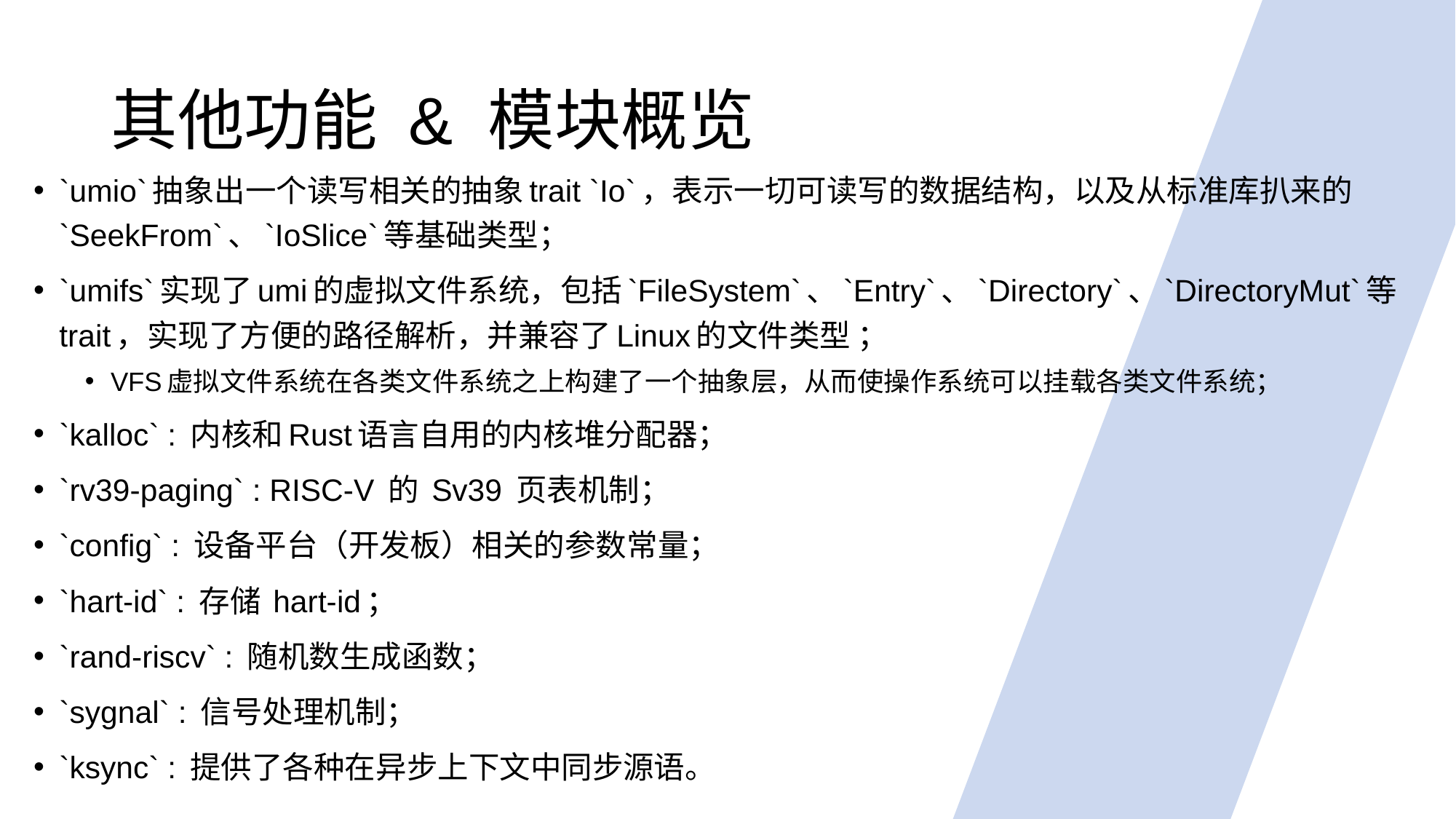

# 其他功能 & 模块概览
`umio`抽象出一个读写相关的抽象trait `Io`，表示一切可读写的数据结构，以及从标准库扒来的`SeekFrom`、`IoSlice`等基础类型；
`umifs`实现了umi的虚拟文件系统，包括`FileSystem`、`Entry`、`Directory`、`DirectoryMut`等trait，实现了方便的路径解析，并兼容了Linux的文件类型 ；
VFS虚拟文件系统在各类文件系统之上构建了一个抽象层，从而使操作系统可以挂载各类文件系统；
`kalloc` : 内核和Rust语言自用的内核堆分配器；
`rv39-paging` : RISC-V 的 Sv39 页表机制；
`config` : 设备平台（开发板）相关的参数常量；
`hart-id` : 存储 hart-id；
`rand-riscv` : 随机数生成函数；
`sygnal` : 信号处理机制；
`ksync` : 提供了各种在异步上下文中同步源语。